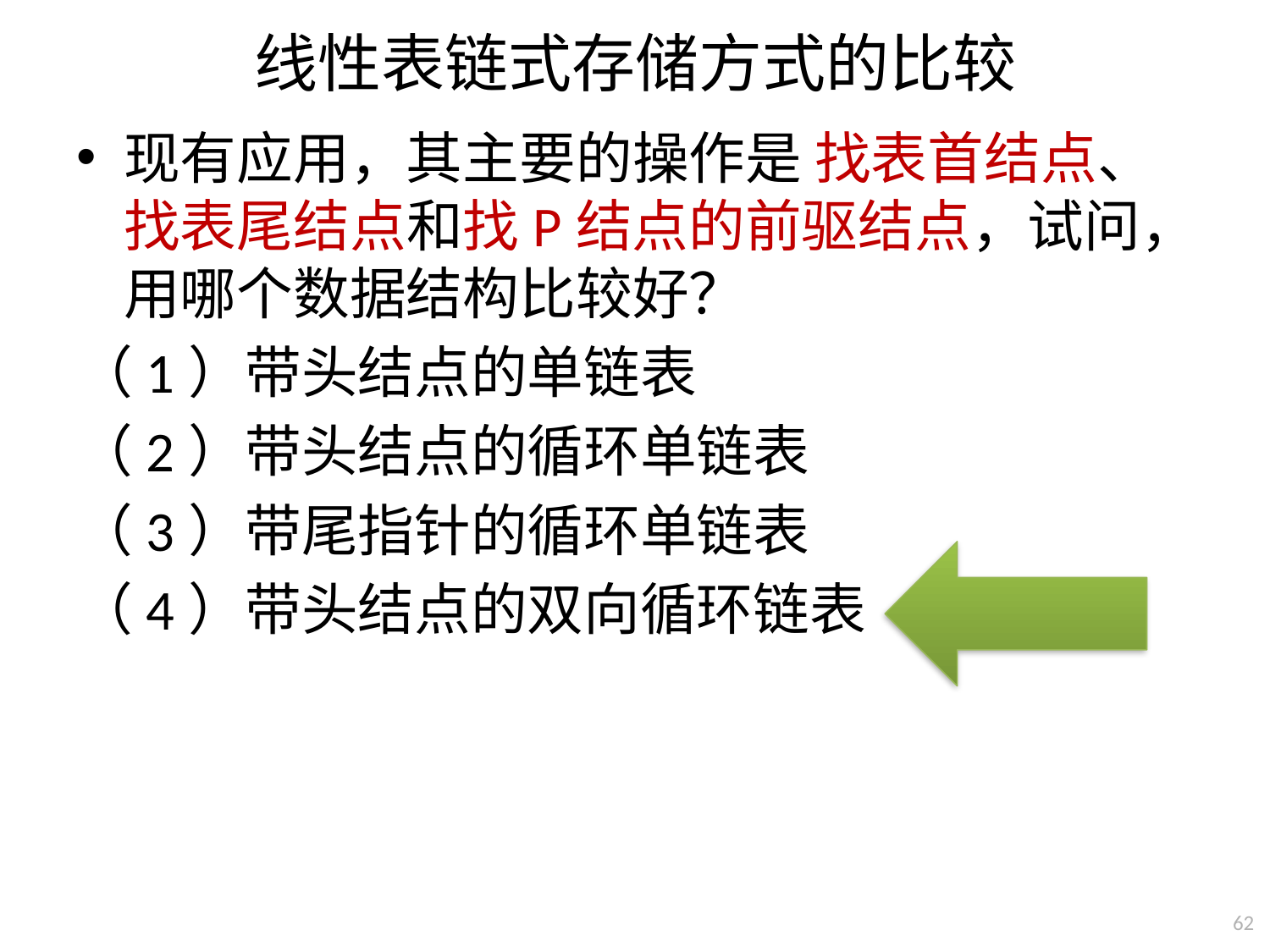

# 线性表链式存储方式的比较
现有应用，其主要的操作是 找表首结点、找表尾结点和找P结点的前驱结点，试问，用哪个数据结构比较好？
（1）带头结点的单链表
（2）带头结点的循环单链表
（3）带尾指针的循环单链表
（4）带头结点的双向循环链表

62